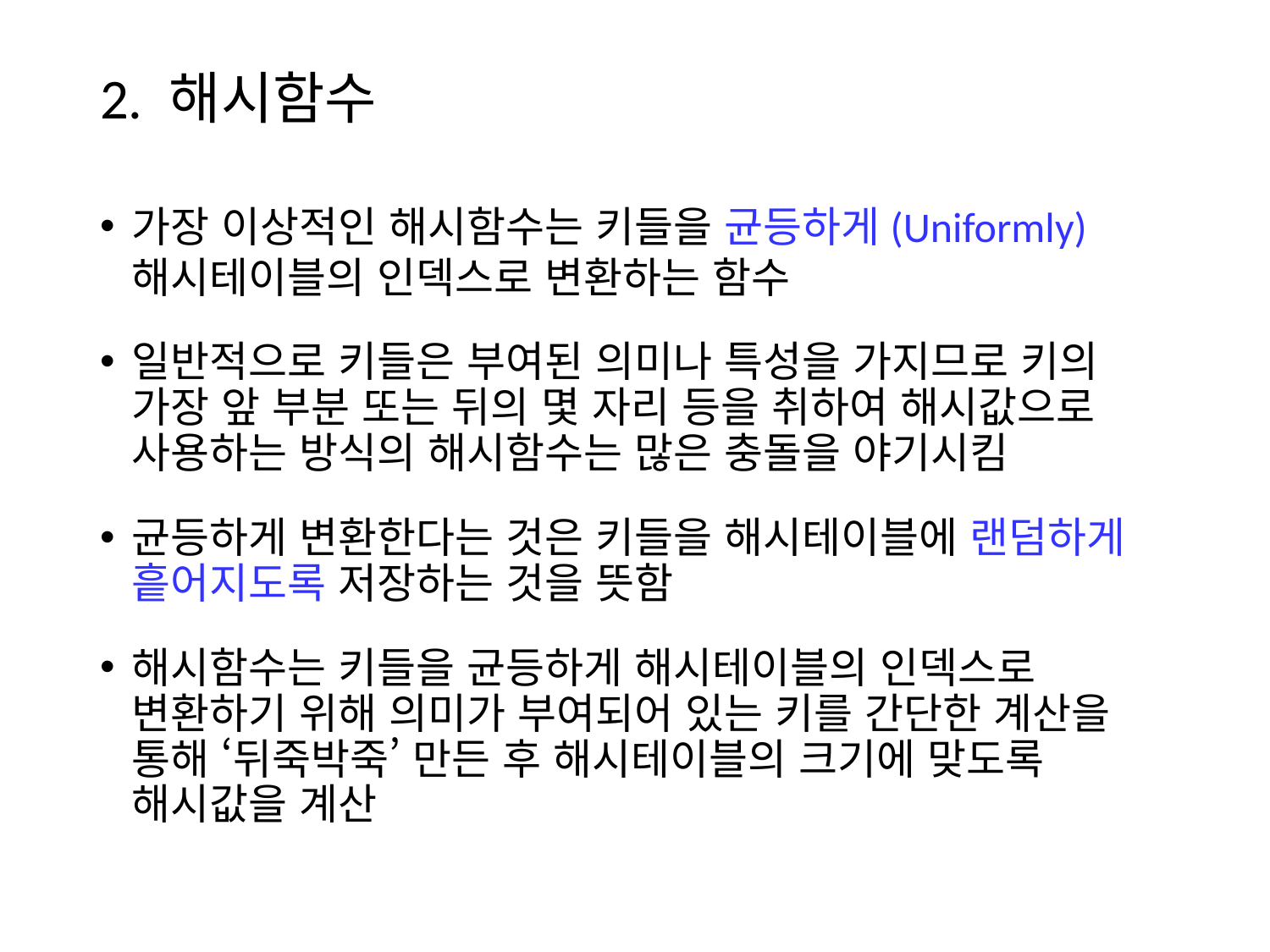

# 2. 해시함수
가장 이상적인 해시함수는 키들을 균등하게(Uniformly) 해시테이블의 인덱스로 변환하는 함수
일반적으로 키들은 부여된 의미나 특성을 가지므로 키의 가장 앞 부분 또는 뒤의 몇 자리 등을 취하여 해시값으로 사용하는 방식의 해시함수는 많은 충돌을 야기시킴
균등하게 변환한다는 것은 키들을 해시테이블에 랜덤하게 흩어지도록 저장하는 것을 뜻함
해시함수는 키들을 균등하게 해시테이블의 인덱스로 변환하기 위해 의미가 부여되어 있는 키를 간단한 계산을 통해 ‘뒤죽박죽’ 만든 후 해시테이블의 크기에 맞도록 해시값을 계산